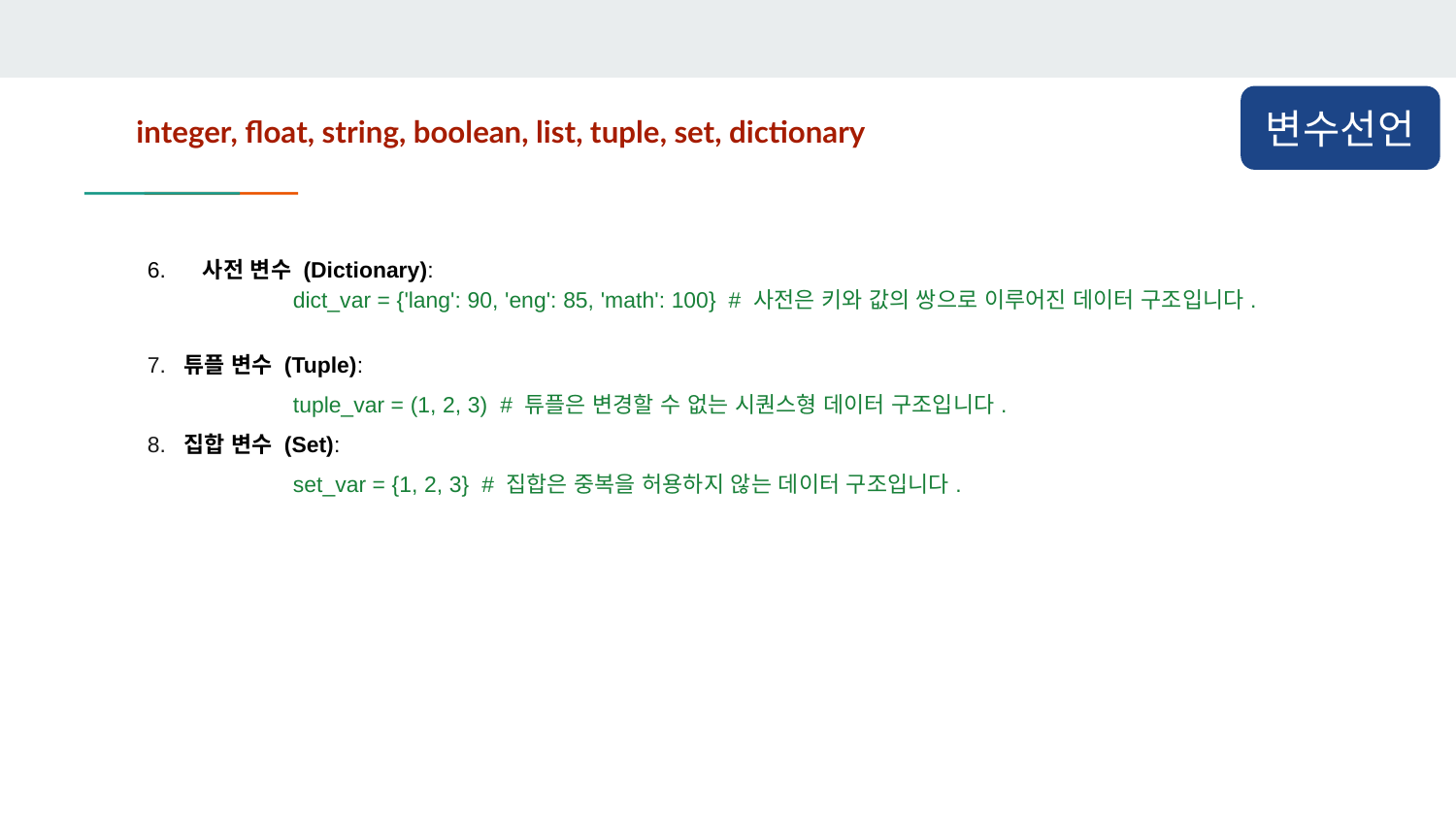

변수선언
integer, float, string, boolean, list, tuple, set, dictionary
6.     사전 변수 (Dictionary):
	dict_var = {'lang': 90, 'eng': 85, 'math': 100}  # 사전은 키와 값의 쌍으로 이루어진 데이터 구조입니다.
7.  튜플 변수 (Tuple):
	tuple_var = (1, 2, 3)  # 튜플은 변경할 수 없는 시퀀스형 데이터 구조입니다.
8.  집합 변수 (Set):
	set_var = {1, 2, 3}  # 집합은 중복을 허용하지 않는 데이터 구조입니다.